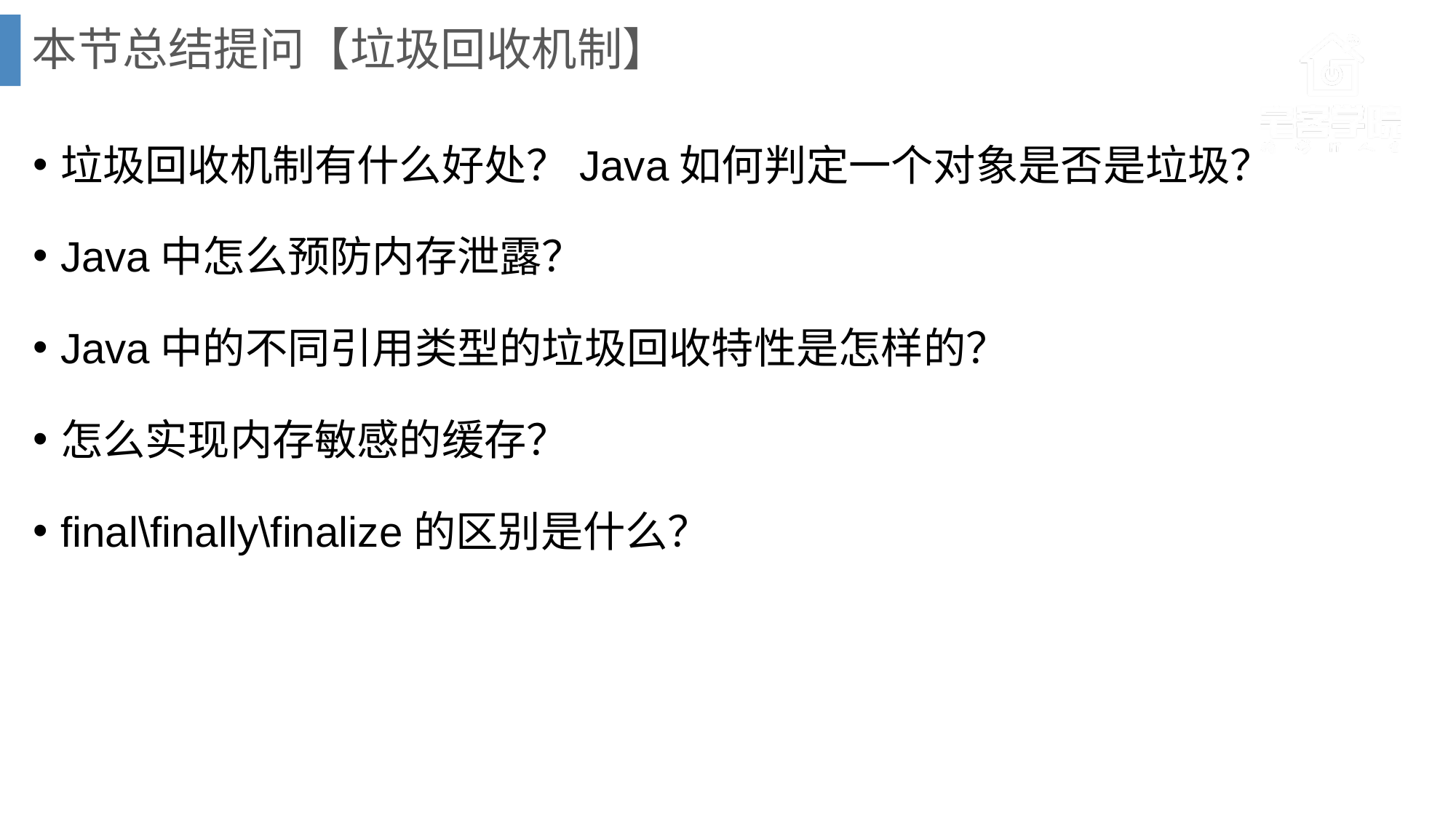

# 本节总结提问【垃圾回收机制】
垃圾回收机制有什么好处？Java如何判定一个对象是否是垃圾？
Java中怎么预防内存泄露？
Java中的不同引用类型的垃圾回收特性是怎样的？
怎么实现内存敏感的缓存？
final\finally\finalize的区别是什么？